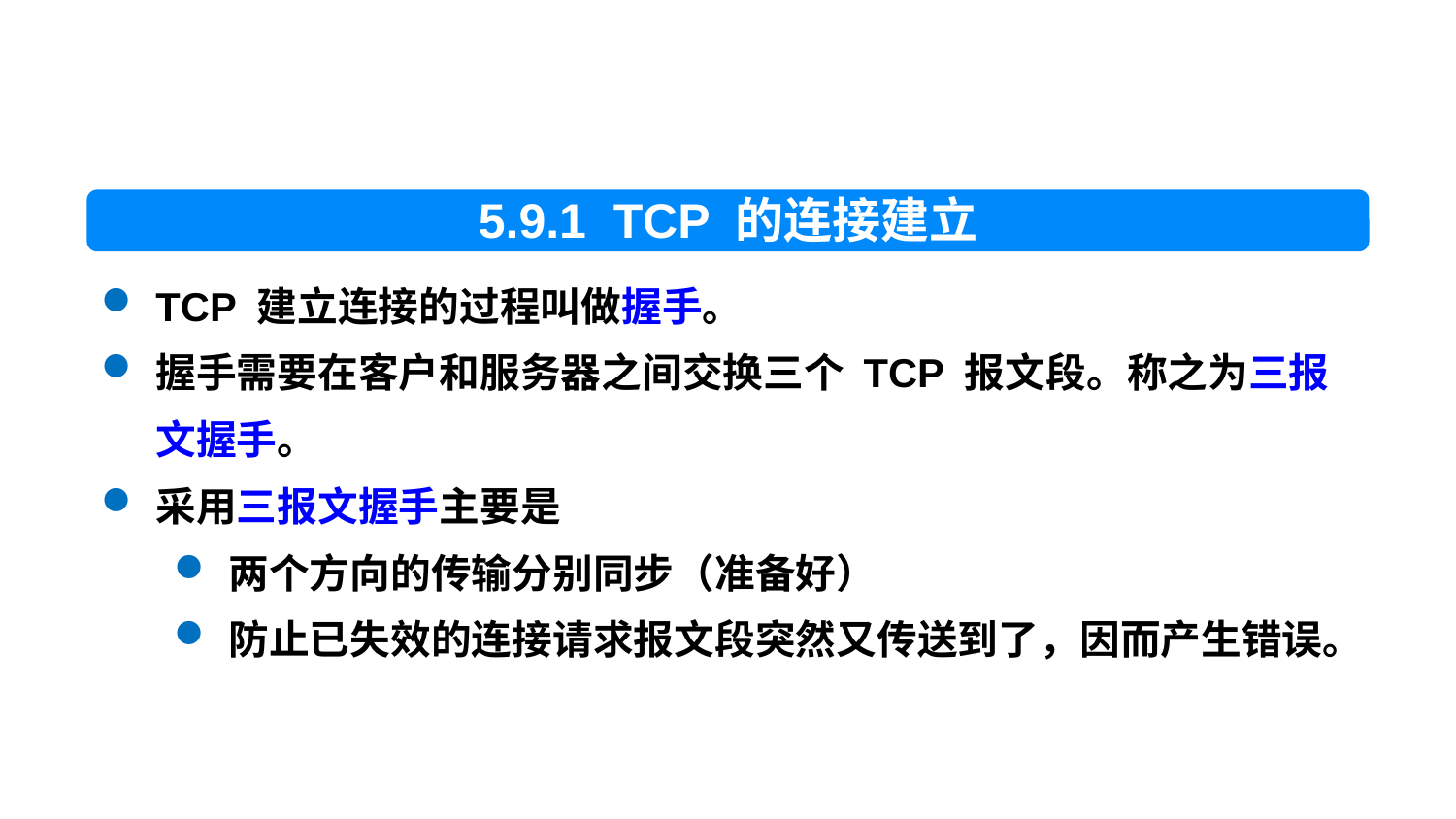

5.9.1  TCP 的连接建立

TCP 建立连接的过程叫做握手。
握手需要在客户和服务器之间交换三个 TCP 报文段。称之为三报文握手。
采用三报文握手主要是
两个方向的传输分别同步（准备好）
防止已失效的连接请求报文段突然又传送到了，因而产生错误。
199